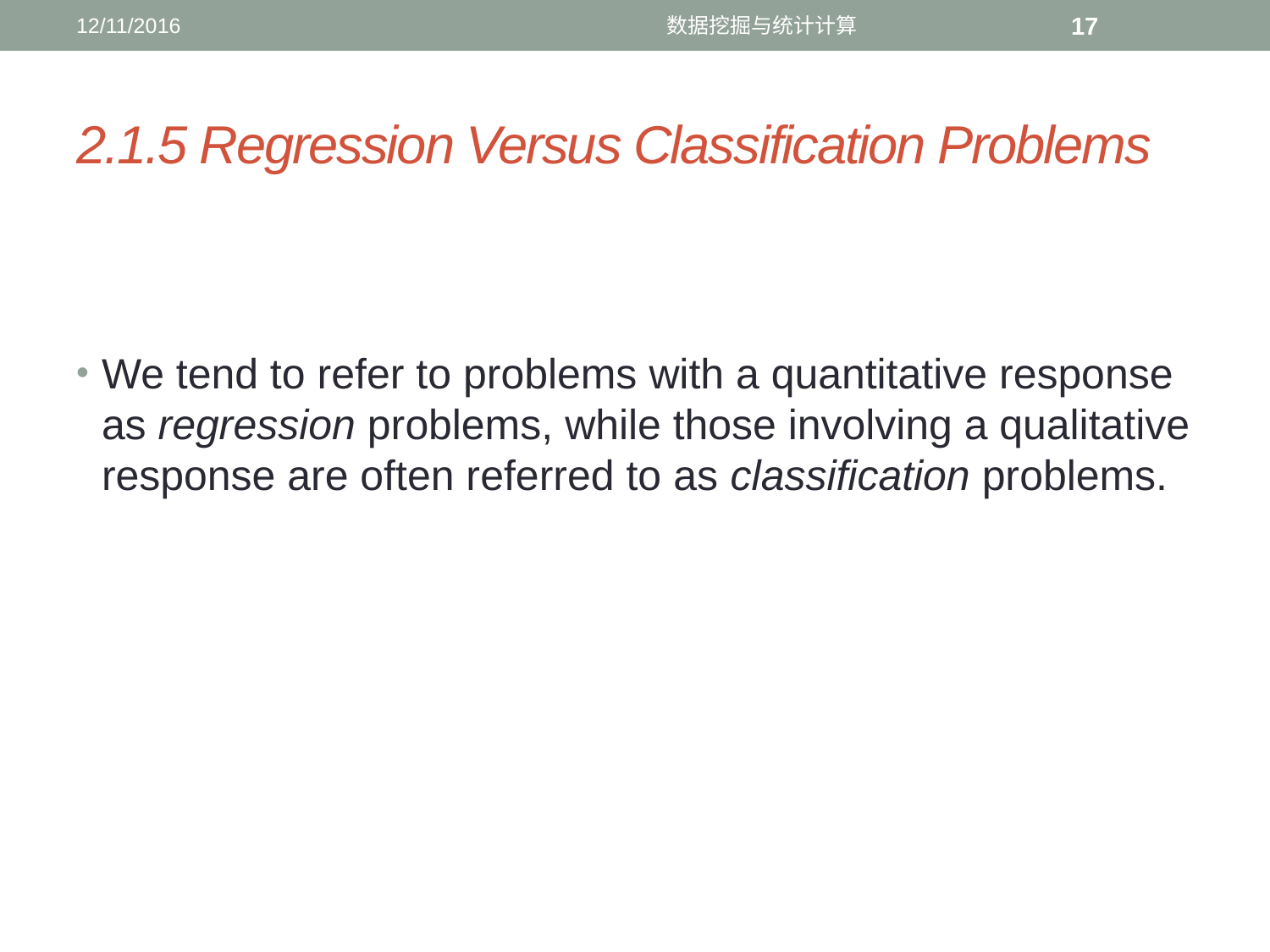

12/11/2016
数据挖掘与统计计算
17
# 2.1.5 Regression Versus Classification Problems

We tend to refer to problems with a quantitative response as regression problems, while those involving a qualitative response are often referred to as classification problems.